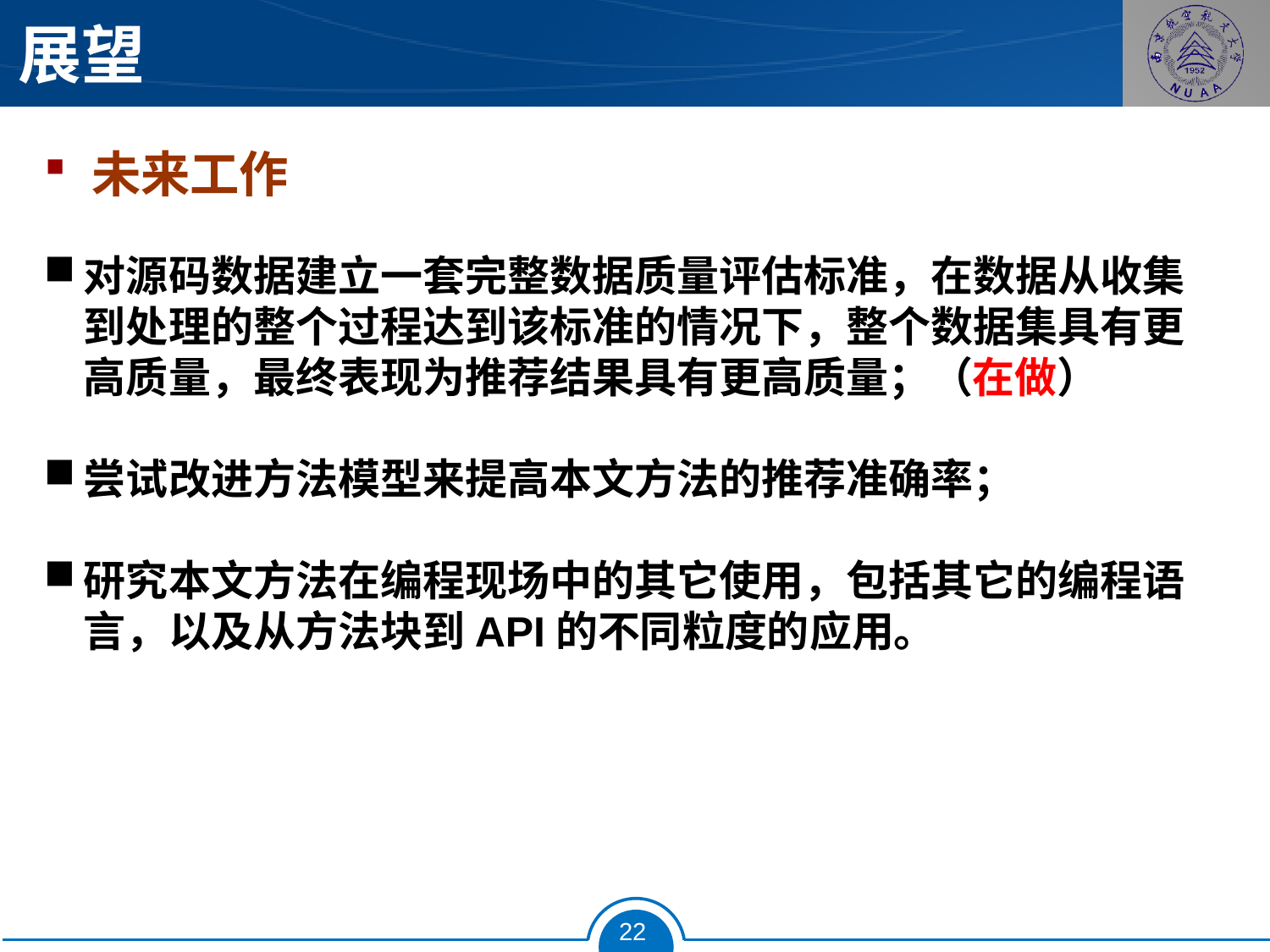

展望
未来工作
对源码数据建立一套完整数据质量评估标准，在数据从收集到处理的整个过程达到该标准的情况下，整个数据集具有更高质量，最终表现为推荐结果具有更高质量；（在做）

尝试改进方法模型来提高本文方法的推荐准确率；

研究本文方法在编程现场中的其它使用，包括其它的编程语言，以及从方法块到API的不同粒度的应用。